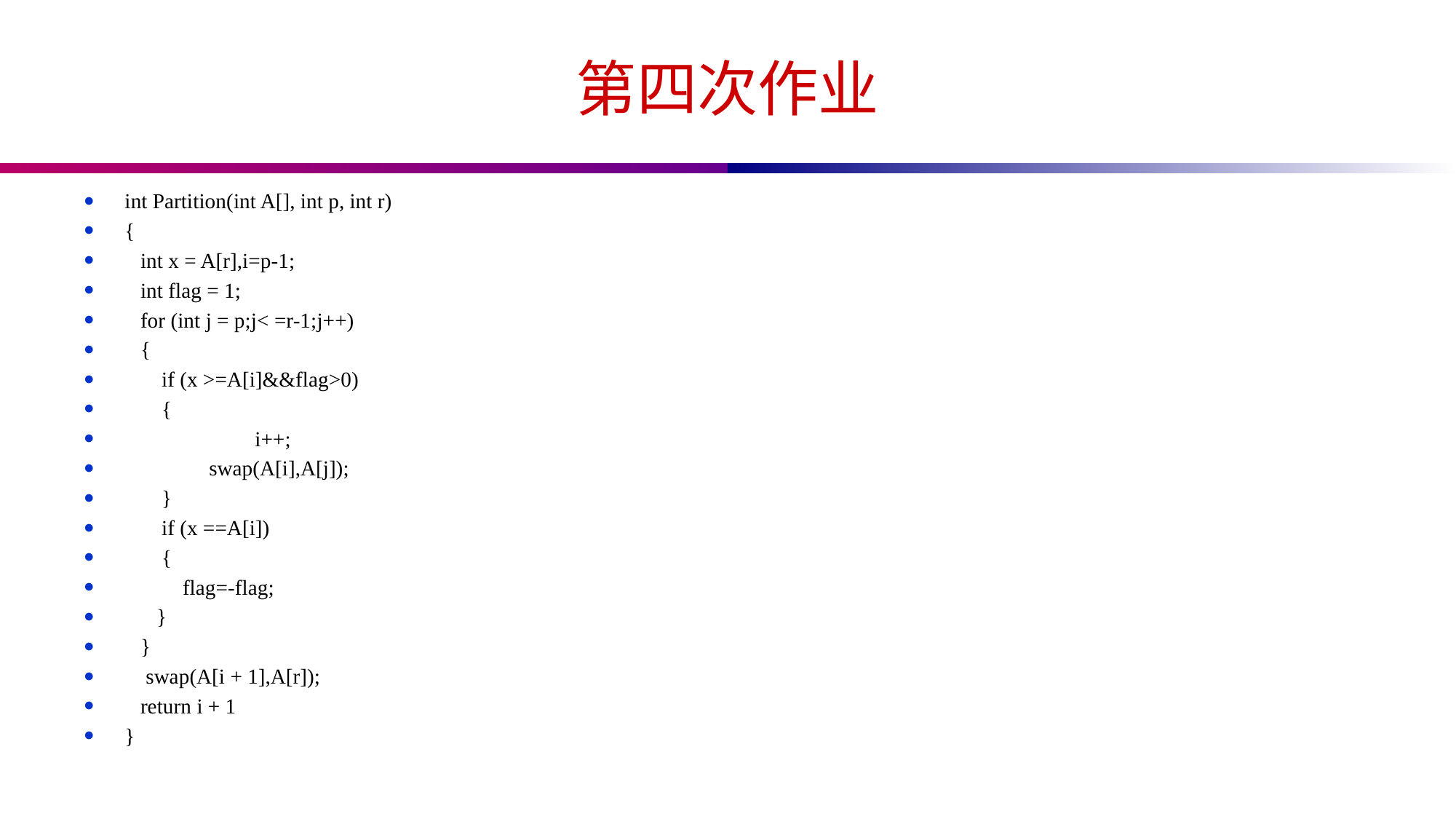

# 第四次作业
int Partition(int A[], int p, int r)
{
   int x = A[r],i=p-1;
   int flag = 1;
   for (int j = p;j< =r-1;j++)
   {
       if (x >=A[i]&&flag>0)
       {
 	    i++;
                swap(A[i],A[j]);
       }
       if (x ==A[i])
       {
           flag=-flag;
      }
   }
    swap(A[i + 1],A[r]);
   return i + 1
}